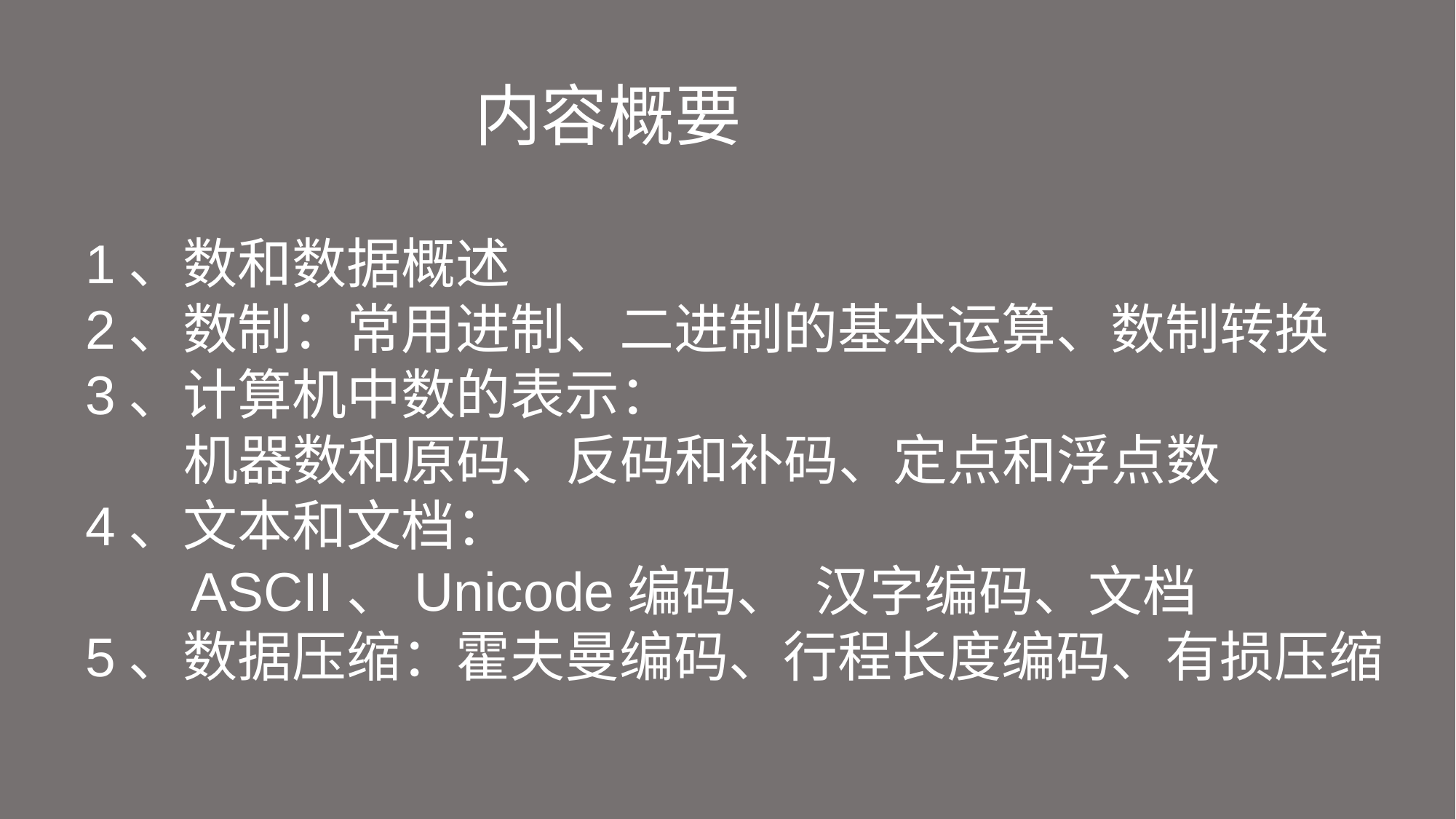

内容概要
1、数和数据概述
2、数制：常用进制、二进制的基本运算、数制转换
3、计算机中数的表示：
       机器数和原码、反码和补码、定点和浮点数
4、文本和文档：
       ASCII、Unicode编码、  汉字编码、文档
5、数据压缩：霍夫曼编码、行程长度编码、有损压缩